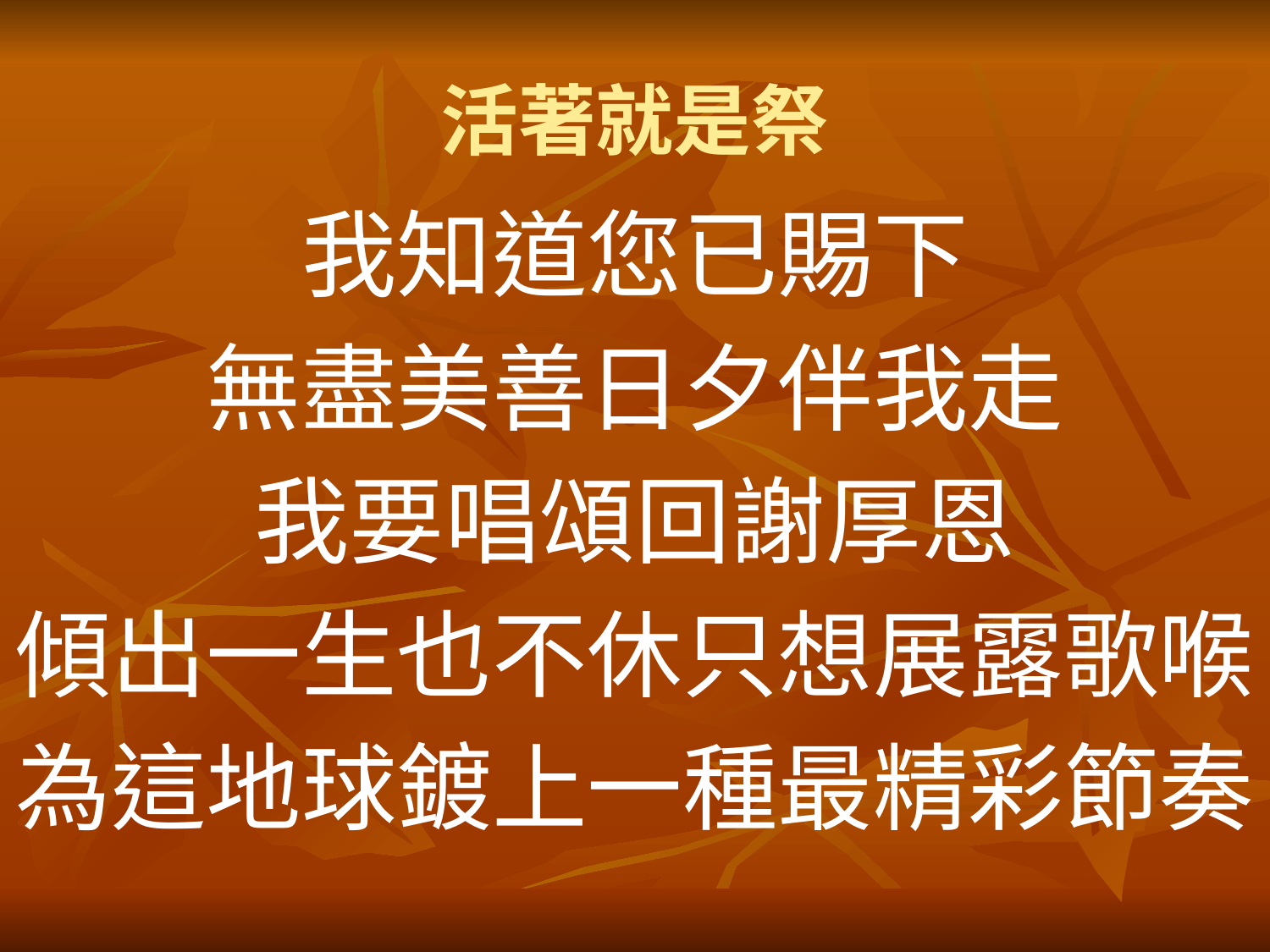

# 活著就是祭
我知道您已賜下
無盡美善日夕伴我走
我要唱頌回謝厚恩
傾出一生也不休只想展露歌喉
為這地球鍍上一種最精彩節奏